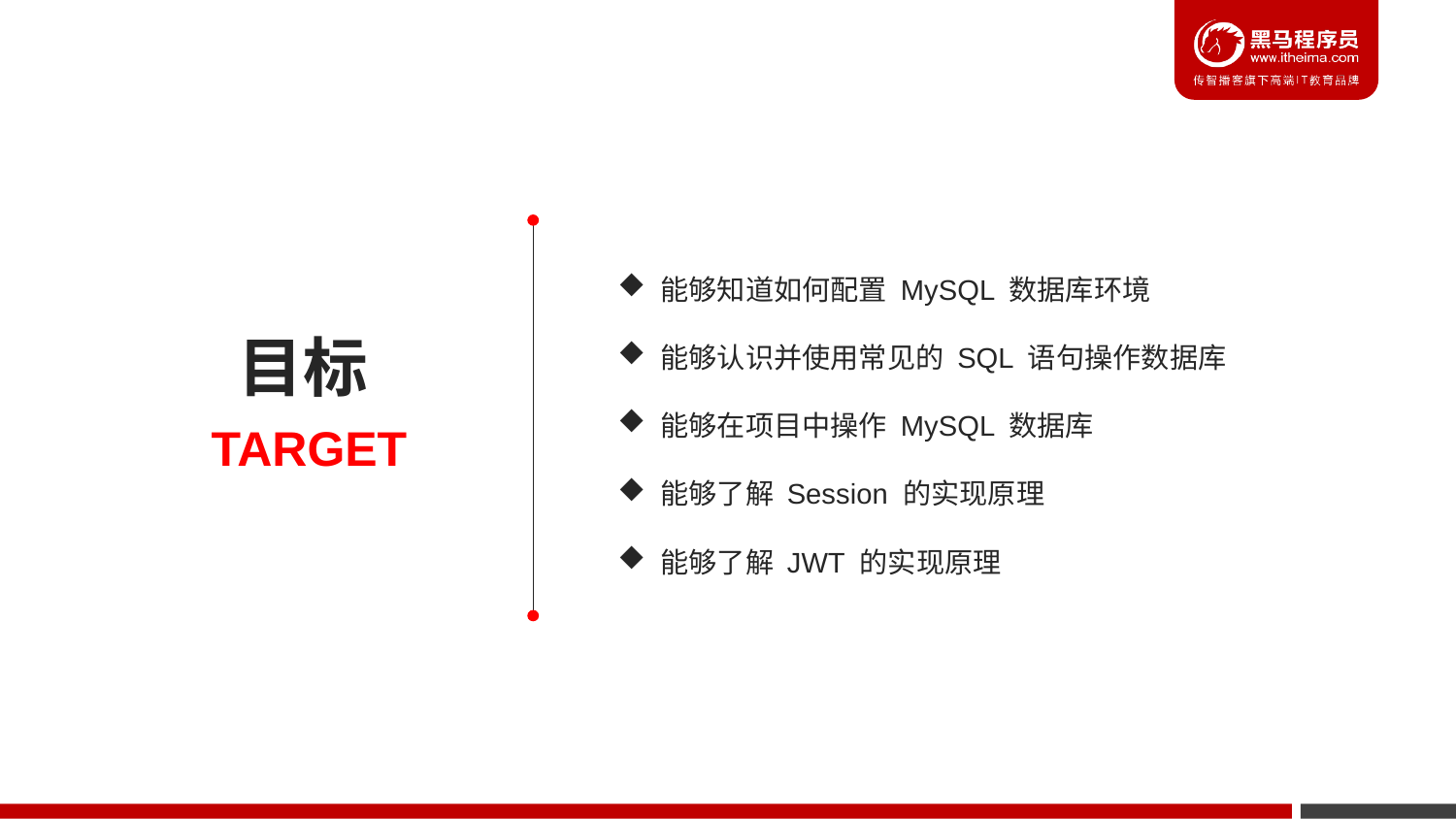

能够知道如何配置 MySQL 数据库环境
能够认识并使用常见的 SQL 语句操作数据库
能够在项目中操作 MySQL 数据库
能够了解 Session 的实现原理
能够了解 JWT 的实现原理